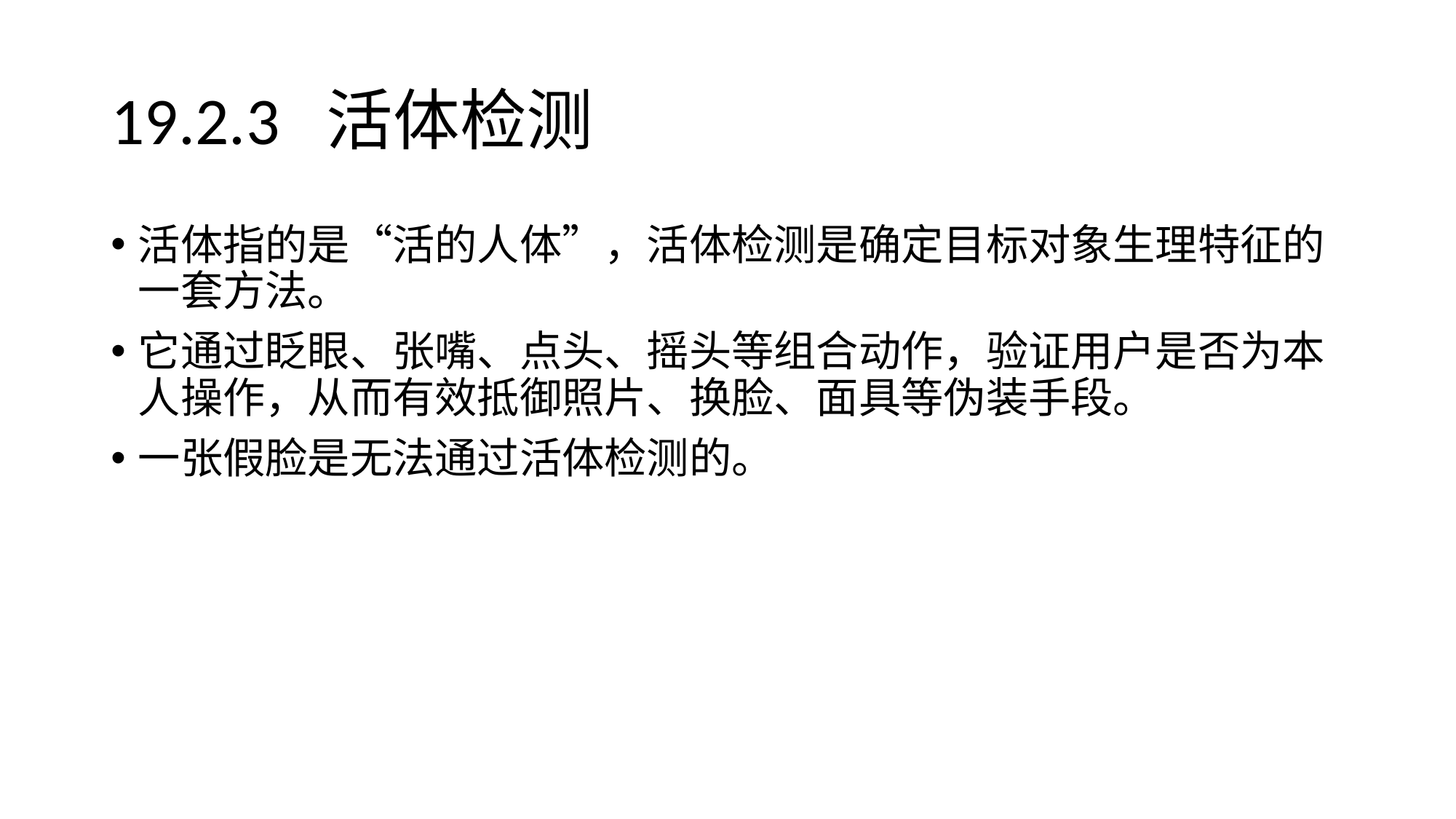

# 19.2.3  活体检测
活体指的是“活的人体”，活体检测是确定目标对象生理特征的一套方法。
它通过眨眼、张嘴、点头、摇头等组合动作，验证用户是否为本人操作，从而有效抵御照片、换脸、面具等伪装手段。
一张假脸是无法通过活体检测的。